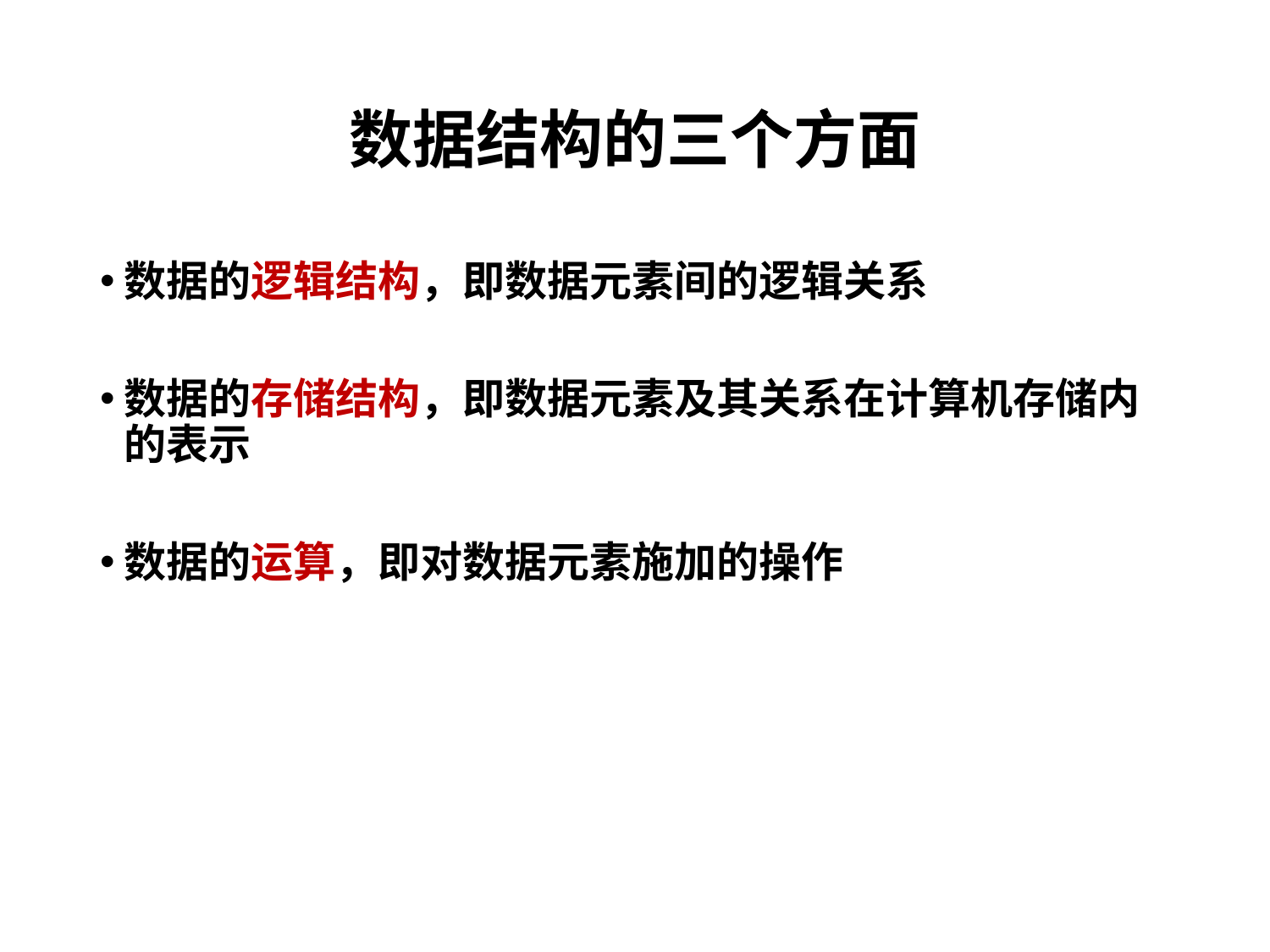

# 数据结构的三个方面
数据的逻辑结构，即数据元素间的逻辑关系

数据的存储结构，即数据元素及其关系在计算机存储内的表示

数据的运算，即对数据元素施加的操作